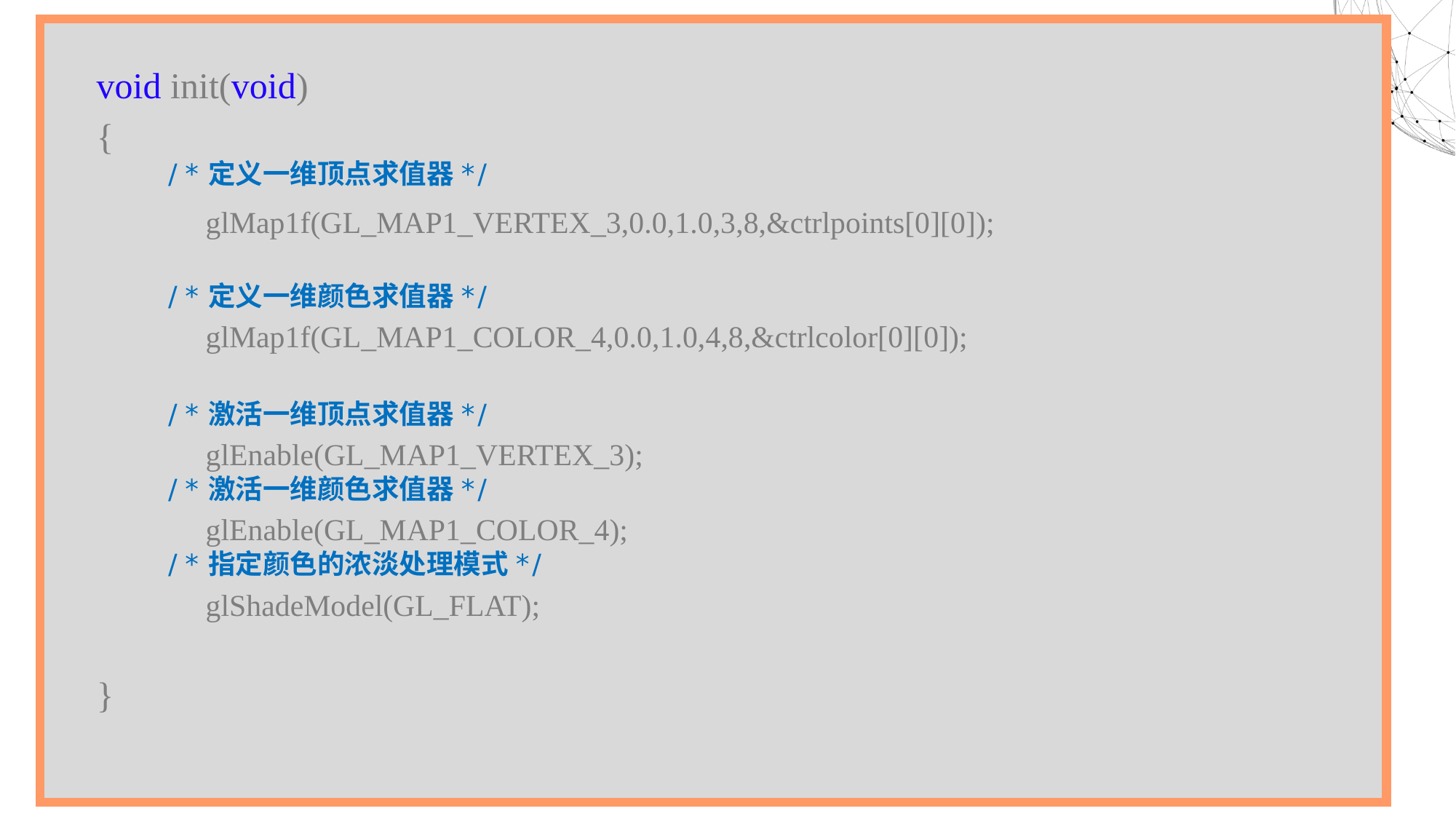

void init(void)
{
         /*定义一维顶点求值器*/
	glMap1f(GL_MAP1_VERTEX_3,0.0,1.0,3,8,&ctrlpoints[0][0]);

         /*定义一维颜色求值器*/
	glMap1f(GL_MAP1_COLOR_4,0.0,1.0,4,8,&ctrlcolor[0][0]);

         /*激活一维顶点求值器*/
	glEnable(GL_MAP1_VERTEX_3);
         /*激活一维颜色求值器*/
	glEnable(GL_MAP1_COLOR_4);
         /*指定颜色的浓淡处理模式*/
	glShadeModel(GL_FLAT);

}